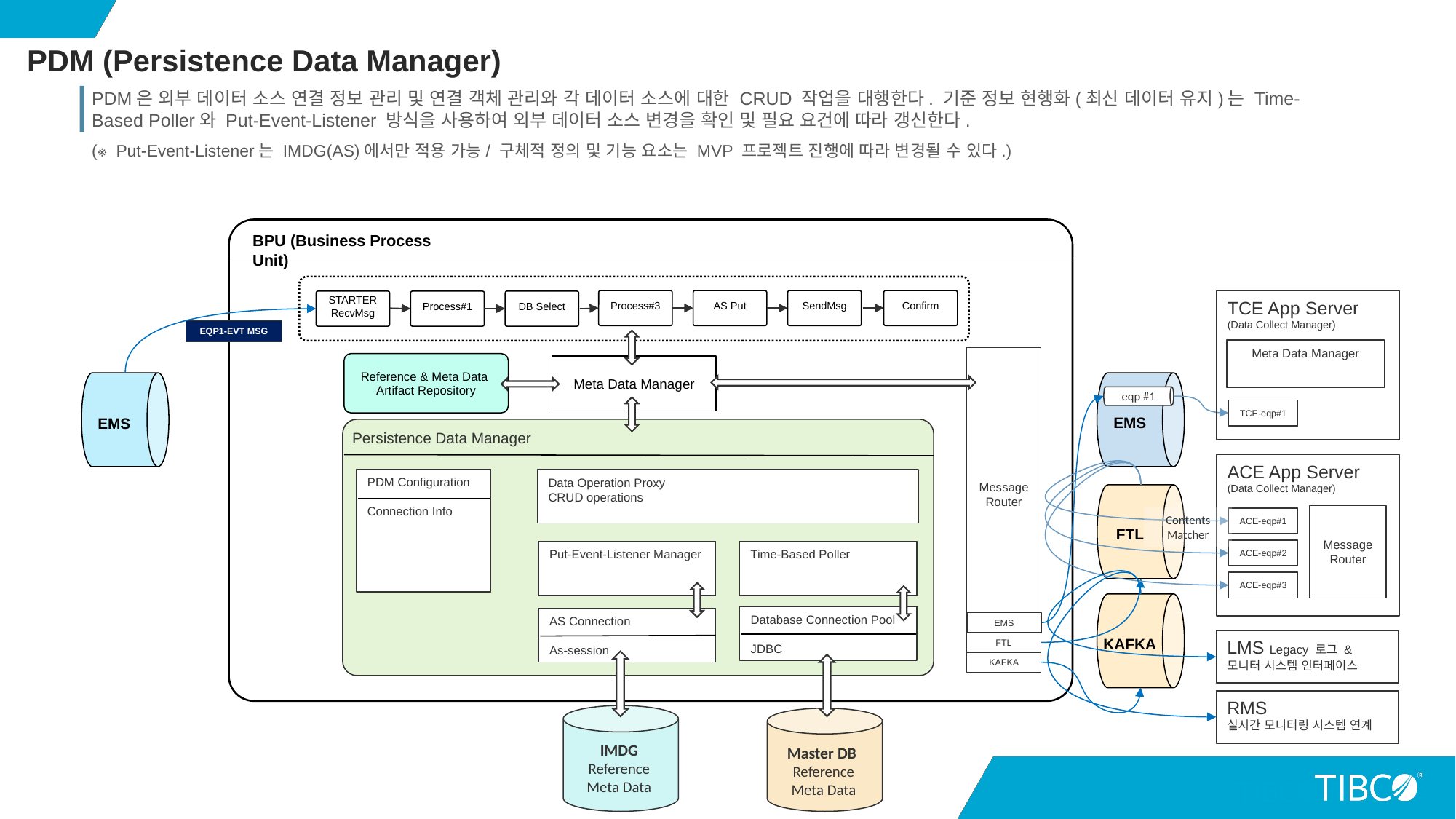

PDM (Persistence Data Manager)
PDM은 외부 데이터 소스 연결 정보 관리 및 연결 객체 관리와 각 데이터 소스에 대한 CRUD 작업을 대행한다. 기준 정보 현행화(최신 데이터 유지)는 Time-Based Poller와 Put-Event-Listener 방식을 사용하여 외부 데이터 소스 변경을 확인 및 필요 요건에 따라 갱신한다.
(※ Put-Event-Listener는 IMDG(AS)에서만 적용 가능/ 구체적 정의 및 기능 요소는 MVP 프로젝트 진행에 따라 변경될 수 있다.)

BPU (Business Process Unit)

SendMsg
Confirm
Process#3
AS Put
TCE App Server
(Data Collect Manager)
DB Select
STARTER
RecvMsg
Process#1
EQP1-EVT MSG

Meta Data Manager
Message
Router
EMS
FTL
KAFKA
Reference & Meta Data
Artifact Repository

Meta Data Manager

EMS

EMS

eqp #1

TCE-eqp#1
Persistence Data Manager
ACE App Server
(Data Collect Manager)
PDM Configuration

Connection Info

Data Operation Proxy
CRUD operations

FTL
Message
Router
Contents
Matcher
ACE-eqp#1
ACE-eqp#2
Put-Event-Listener Manager

Time-Based Poller

ACE-eqp#3

KAFKA
Database Connection Pool

JDBC

AS Connection

As-session

LMS Legacy 로그 & 모니터 시스템 인터페이스

RMS
실시간 모니터링 시스템 연계

Master DB
Reference
Meta Data
IMDG
Reference
Meta Data